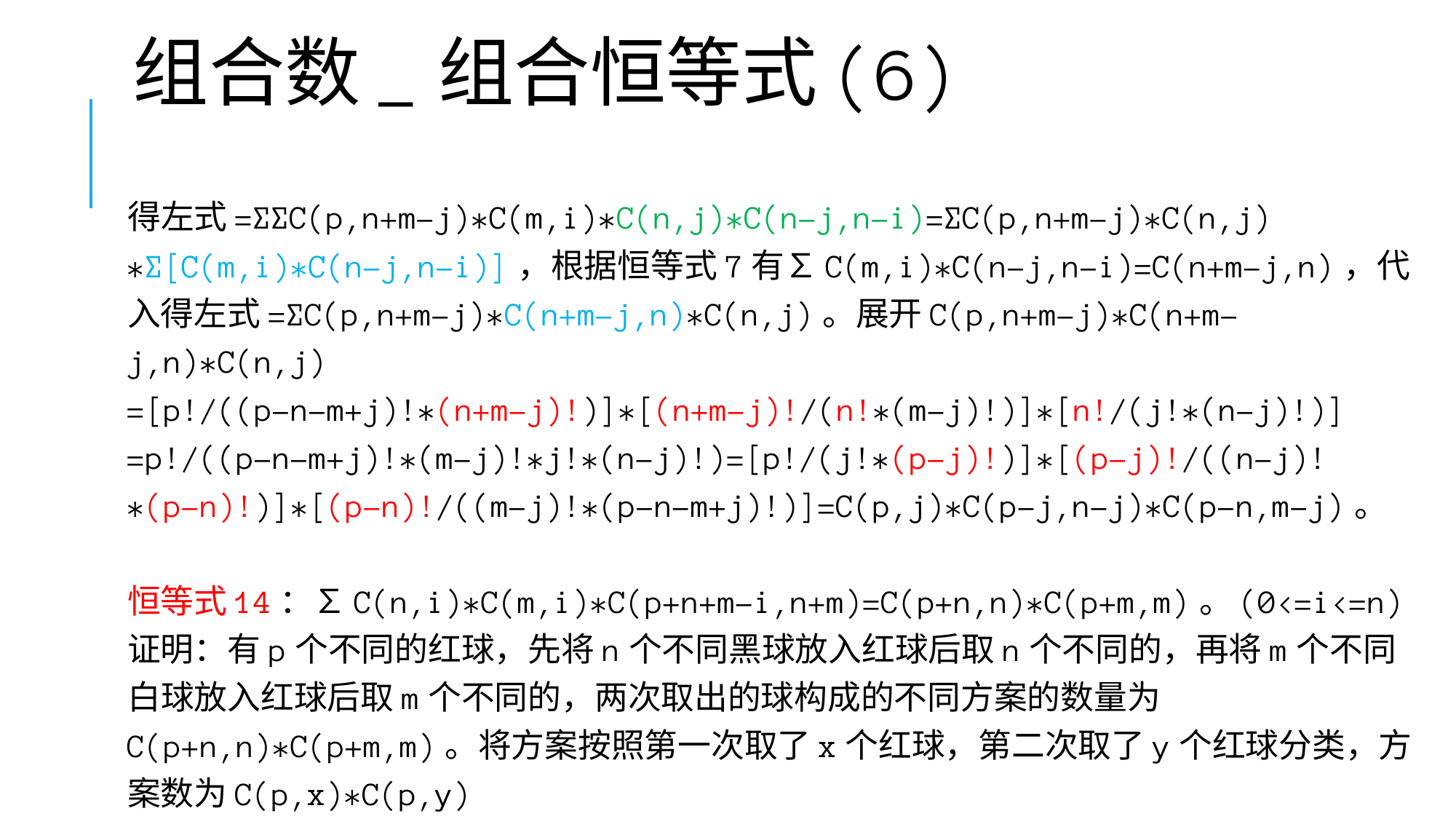

# 组合数_组合恒等式(6)
得左式=∑∑C(p,n+m-j)*C(m,i)*C(n,j)*C(n-j,n-i)=∑C(p,n+m-j)*C(n,j)
*∑[C(m,i)*C(n-j,n-i)]，根据恒等式7有∑C(m,i)*C(n-j,n-i)=C(n+m-j,n)，代入得左式=∑C(p,n+m-j)*C(n+m-j,n)*C(n,j)。展开C(p,n+m-j)*C(n+m-j,n)*C(n,j)
=[p!/((p-n-m+j)!*(n+m-j)!)]*[(n+m-j)!/(n!*(m-j)!)]*[n!/(j!*(n-j)!)]
=p!/((p-n-m+j)!*(m-j)!*j!*(n-j)!)=[p!/(j!*(p-j)!)]*[(p-j)!/((n-j)!
*(p-n)!)]*[(p-n)!/((m-j)!*(p-n-m+j)!)]=C(p,j)*C(p-j,n-j)*C(p-n,m-j)。

恒等式14：∑C(n,i)*C(m,i)*C(p+n+m-i,n+m)=C(p+n,n)*C(p+m,m)。(0<=i<=n)
证明：有p个不同的红球，先将n个不同黑球放入红球后取n个不同的，再将m个不同白球放入红球后取m个不同的，两次取出的球构成的不同方案的数量为C(p+n,n)*C(p+m,m)。将方案按照第一次取了x个红球，第二次取了y个红球分类，方案数为C(p,x)*C(p,y)
*C(n,n-x)*C(m,m-y)。用恒等式13得C(p,x)*C(p,y)=∑C(x,i)*C(y,i)*C(p+i,x+y)，所以C(p,x)*C(p,y)*C(n,n-x)*C(m,m-y)=∑∑C(n,x)*C(m,y)∑[C(x,i)*C(y,i)